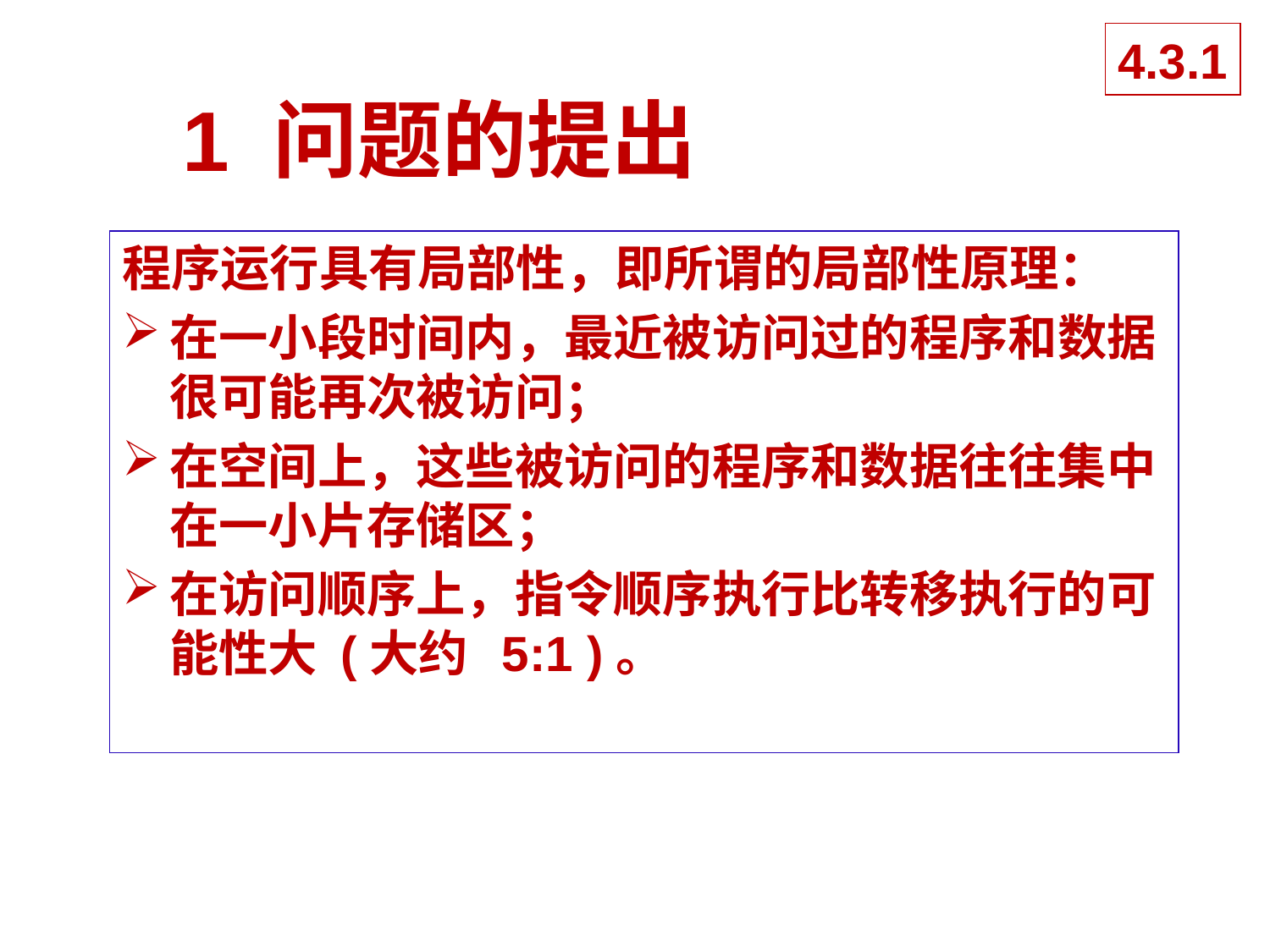

4.3.1
# 1 问题的提出
程序运行具有局部性，即所谓的局部性原理：
在一小段时间内，最近被访问过的程序和数据很可能再次被访问；
在空间上，这些被访问的程序和数据往往集中在一小片存储区；
在访问顺序上，指令顺序执行比转移执行的可能性大 (大约  5:1 )。